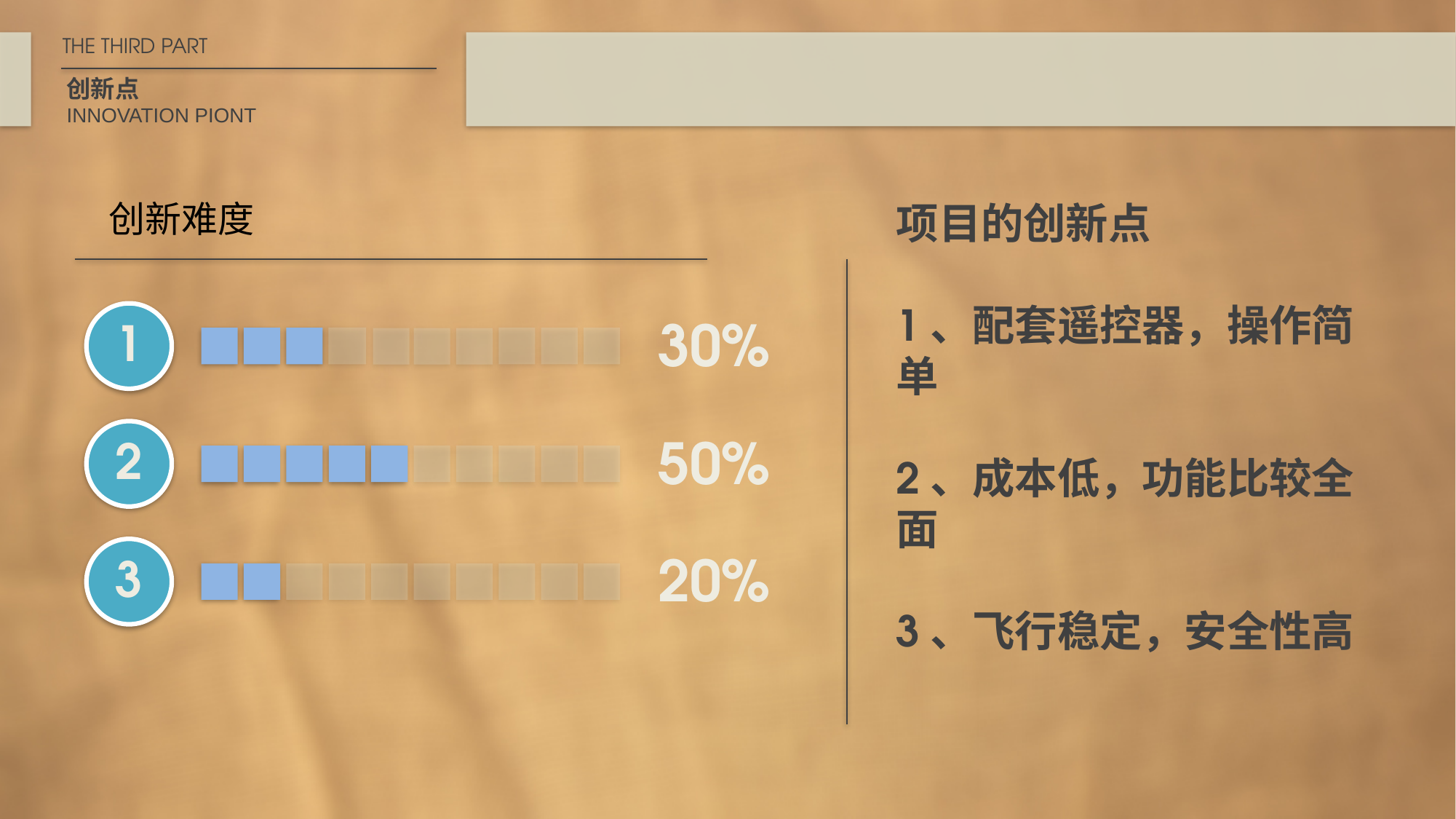

THE THIRD PART
创新点
INNOVATION PIONT

创新难度
项目的创新点

1、配套遥控器，操作简单

2、成本低，功能比较全面

3、飞行稳定，安全性高

1
2
3
30%

50%

20%